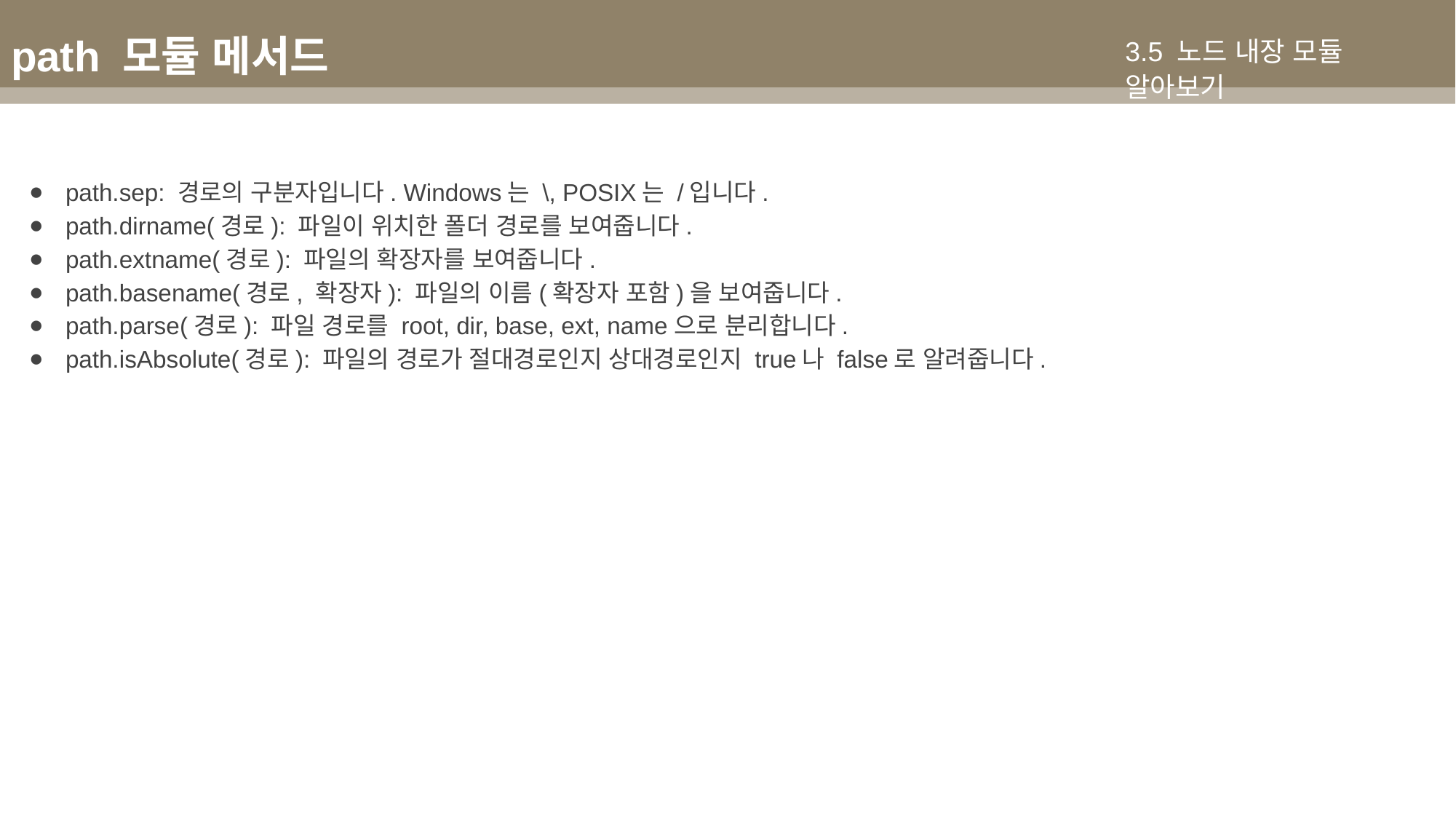

path 모듈 메서드
3.5 노드 내장 모듈 알아보기
path.sep: 경로의 구분자입니다. Windows는 \, POSIX는 /입니다.
path.dirname(경로): 파일이 위치한 폴더 경로를 보여줍니다.
path.extname(경로): 파일의 확장자를 보여줍니다.
path.basename(경로, 확장자): 파일의 이름(확장자 포함)을 보여줍니다.
path.parse(경로): 파일 경로를 root, dir, base, ext, name으로 분리합니다.
path.isAbsolute(경로): 파일의 경로가 절대경로인지 상대경로인지 true나 false로 알려줍니다.